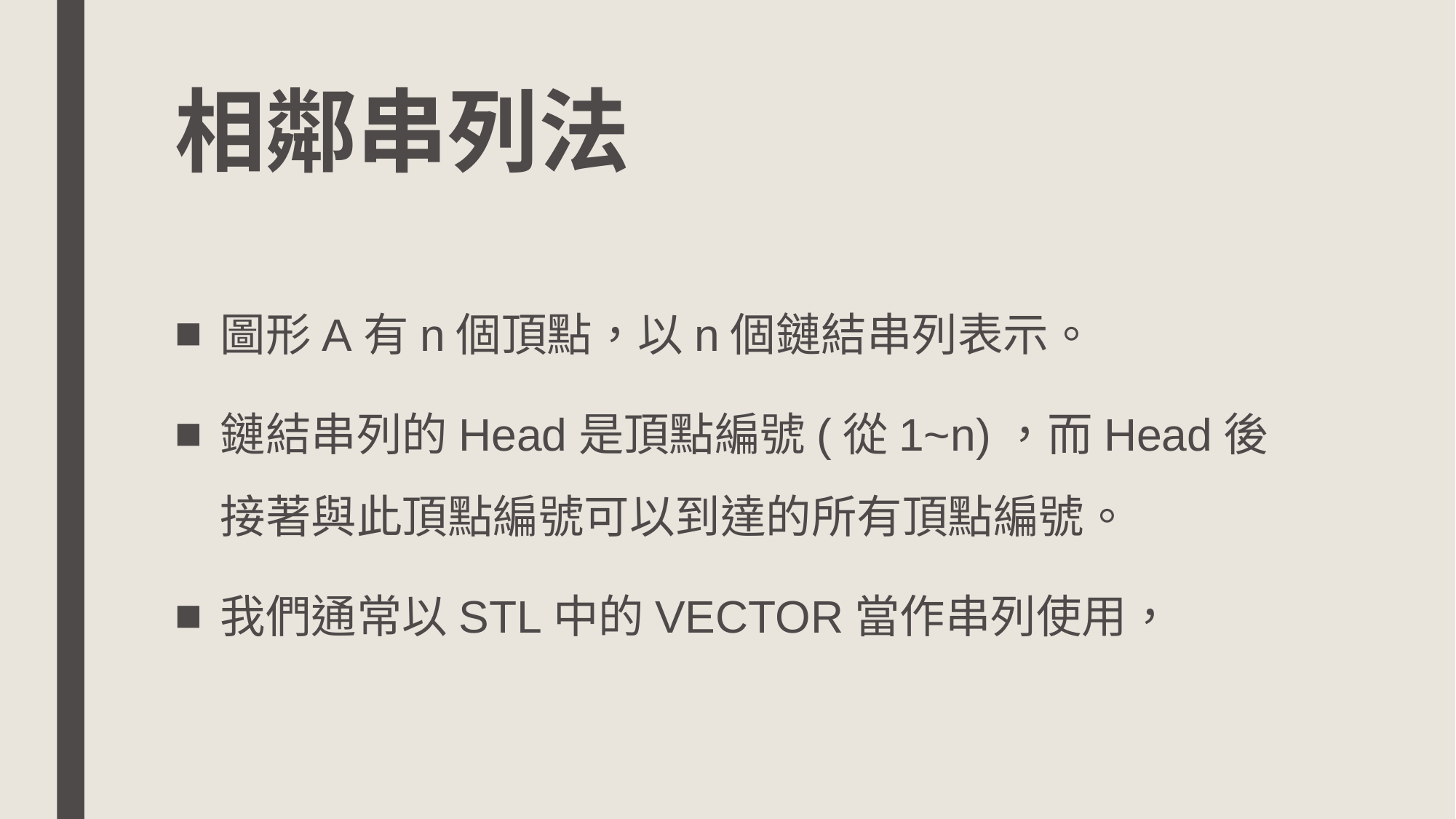

# 相鄰串列法
圖形A有n個頂點，以n個鏈結串列表示。
鏈結串列的Head是頂點編號(從1~n)，而Head後接著與此頂點編號可以到達的所有頂點編號。
我們通常以STL中的VECTOR當作串列使用，